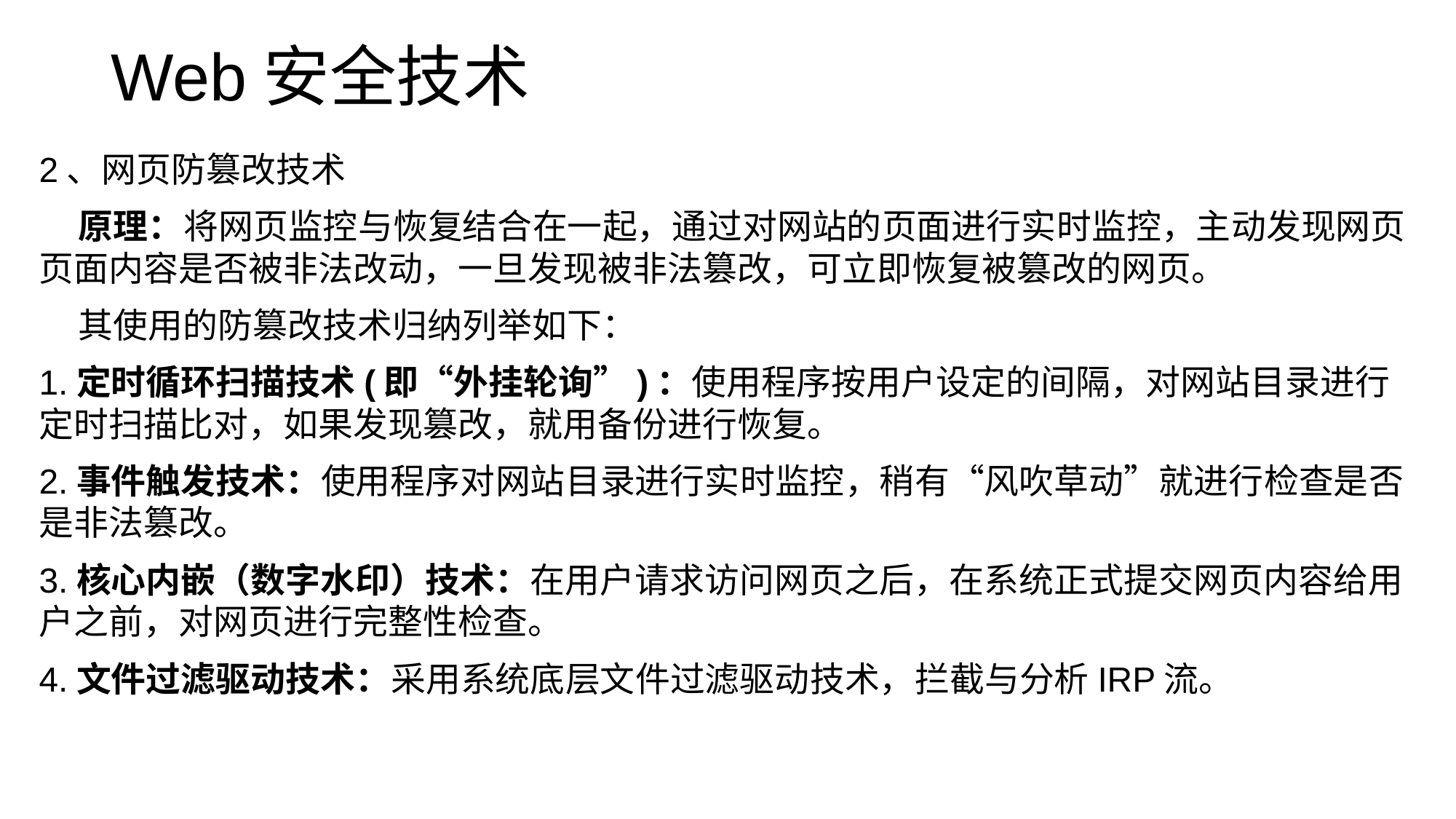

# Web安全技术
2、网页防篡改技术
    原理：将网页监控与恢复结合在一起，通过对网站的页面进行实时监控，主动发现网页页面内容是否被非法改动，一旦发现被非法篡改，可立即恢复被篡改的网页。
    其使用的防篡改技术归纳列举如下：
1.定时循环扫描技术(即“外挂轮询”)：使用程序按用户设定的间隔，对网站目录进行定时扫描比对，如果发现篡改，就用备份进行恢复。
2.事件触发技术：使用程序对网站目录进行实时监控，稍有“风吹草动”就进行检查是否是非法篡改。
3.核心内嵌（数字水印）技术：在用户请求访问网页之后，在系统正式提交网页内容给用户之前，对网页进行完整性检查。
4.文件过滤驱动技术：采用系统底层文件过滤驱动技术，拦截与分析IRP流。